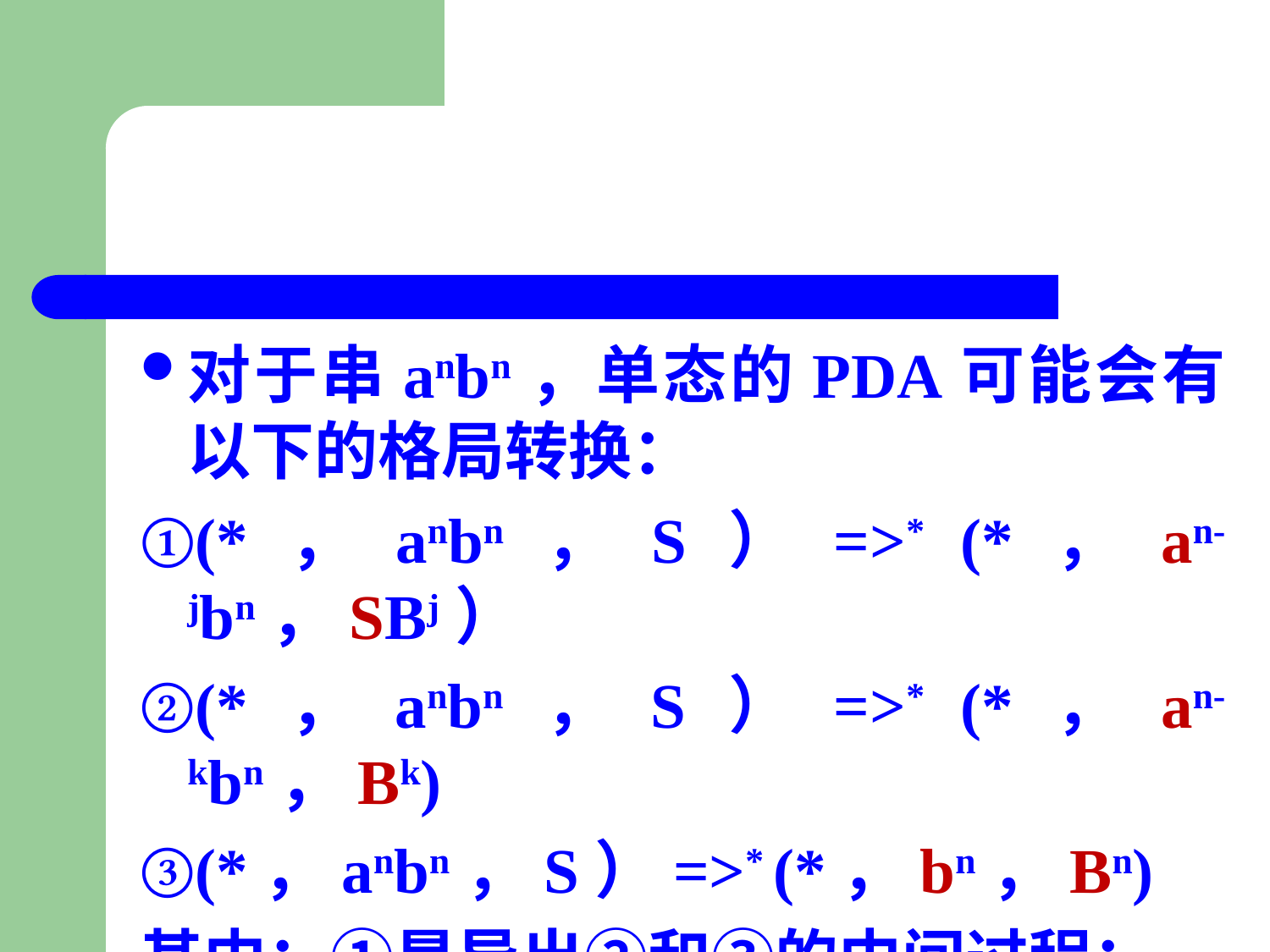

#
对于串anbn，单态的PDA可能会有以下的格局转换：
①(*，anbn，S）=>* (*，an-jbn，SBj）
②(*，anbn，S）=>* (*，an-kbn，Bk)
③(*，anbn，S）=>* (*，bn，Bn)
其中：①是导出②和③的中间过程；